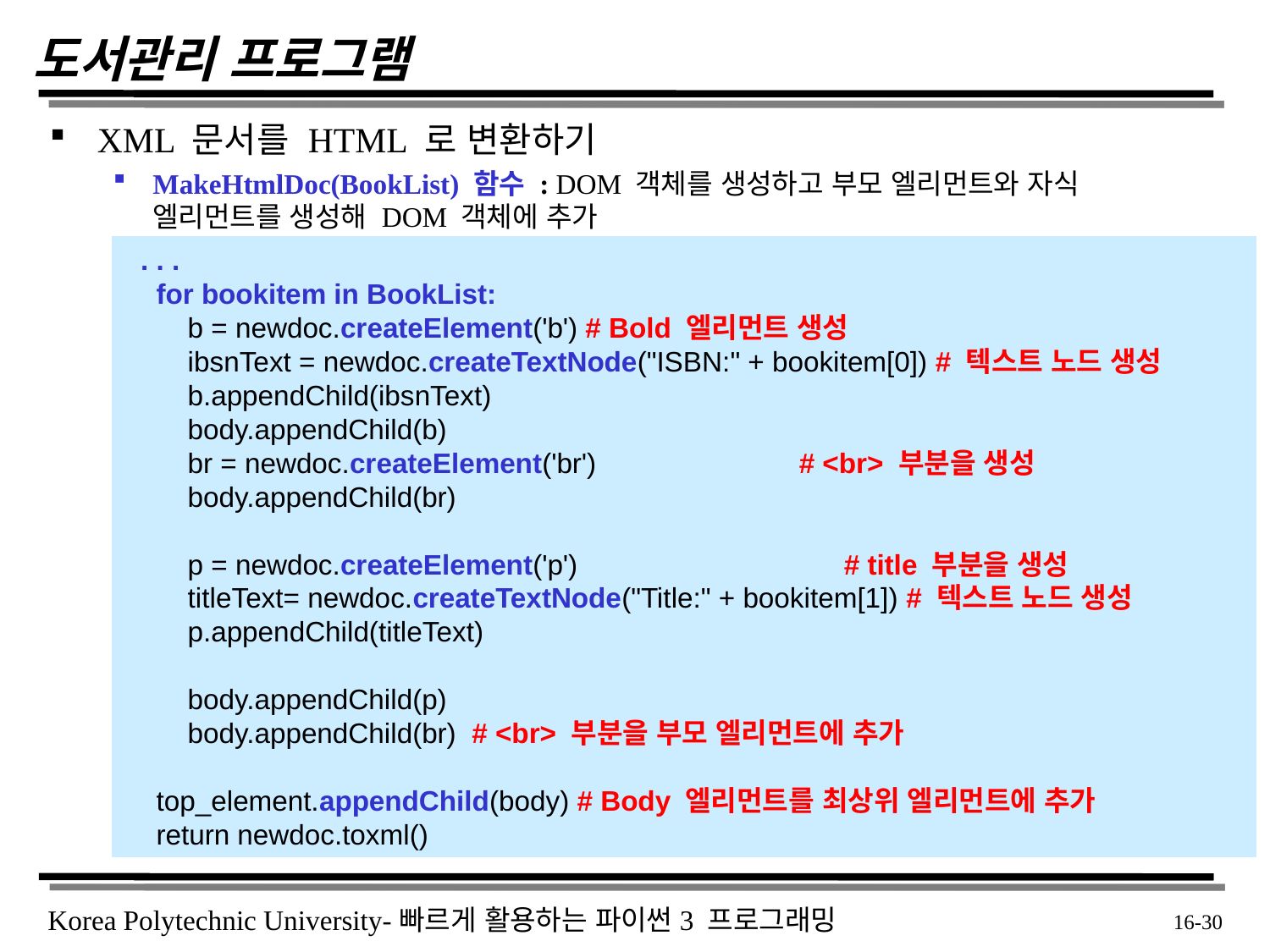

# 도서관리 프로그램
XML 문서를 HTML 로 변환하기
MakeHtmlDoc(BookList) 함수 : DOM 객체를 생성하고 부모 엘리먼트와 자식 엘리먼트를 생성해 DOM 객체에 추가

  . . .
    for bookitem in BookList:
        b = newdoc.createElement('b') # Bold 엘리먼트 생성
        ibsnText = newdoc.createTextNode("ISBN:" + bookitem[0]) # 텍스트 노드 생성
        b.appendChild(ibsnText)
        body.appendChild(b)
        br = newdoc.createElement('br') 		     # <br> 부분을 생성
        body.appendChild(br)

        p = newdoc.createElement('p')                                  # title 부분을 생성
        titleText= newdoc.createTextNode("Title:" + bookitem[1]) # 텍스트 노드 생성
        p.appendChild(titleText)

        body.appendChild(p)
        body.appendChild(br)  # <br> 부분을 부모 엘리먼트에 추가

    top_element.appendChild(body) # Body 엘리먼트를 최상위 엘리먼트에 추가
    return newdoc.toxml()
 16-30